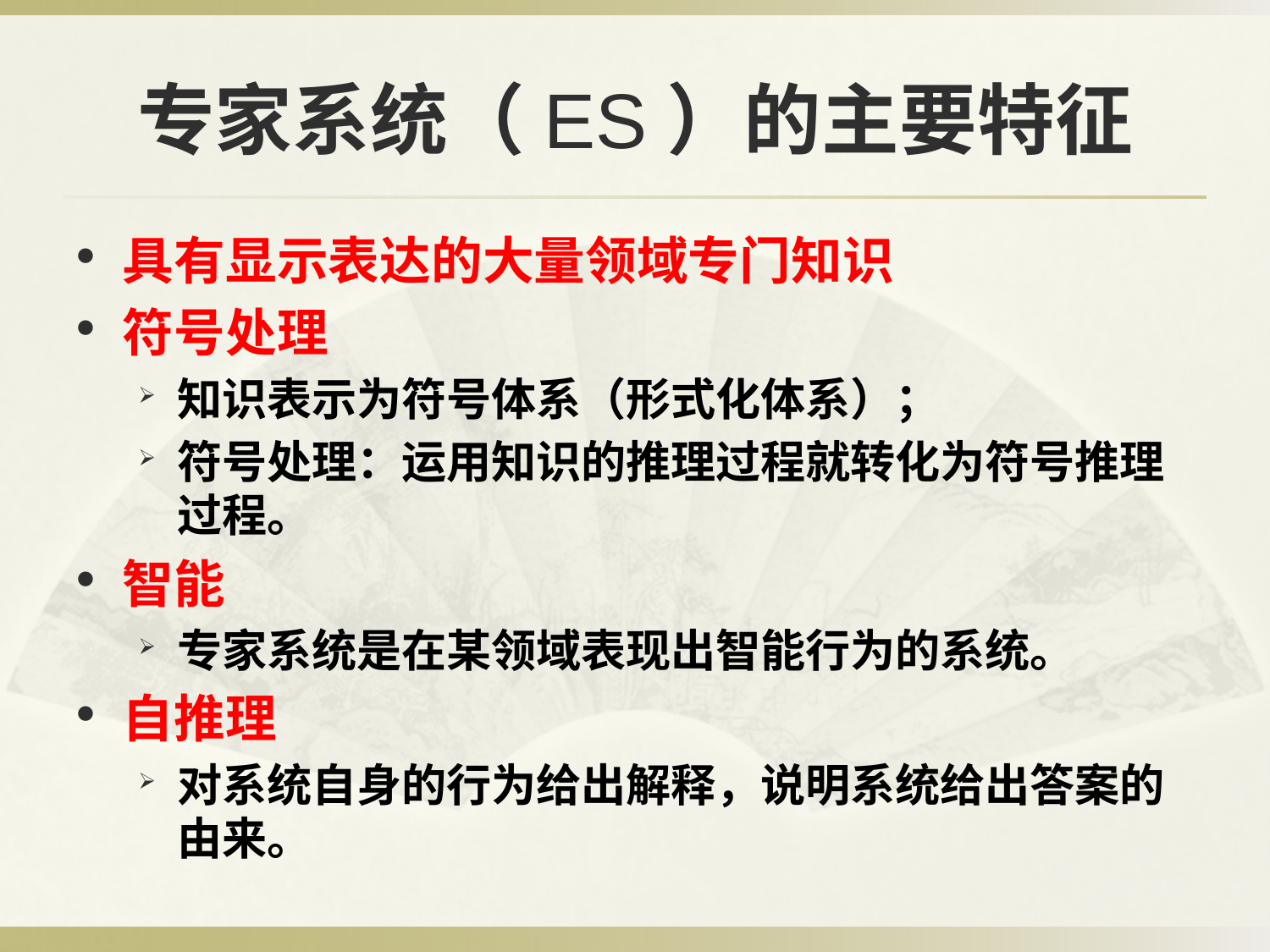

# 专家系统（ES）的主要特征
具有显示表达的大量领域专门知识
符号处理
知识表示为符号体系（形式化体系）；
符号处理：运用知识的推理过程就转化为符号推理过程。
智能
专家系统是在某领域表现出智能行为的系统。
自推理
对系统自身的行为给出解释，说明系统给出答案的由来。

14